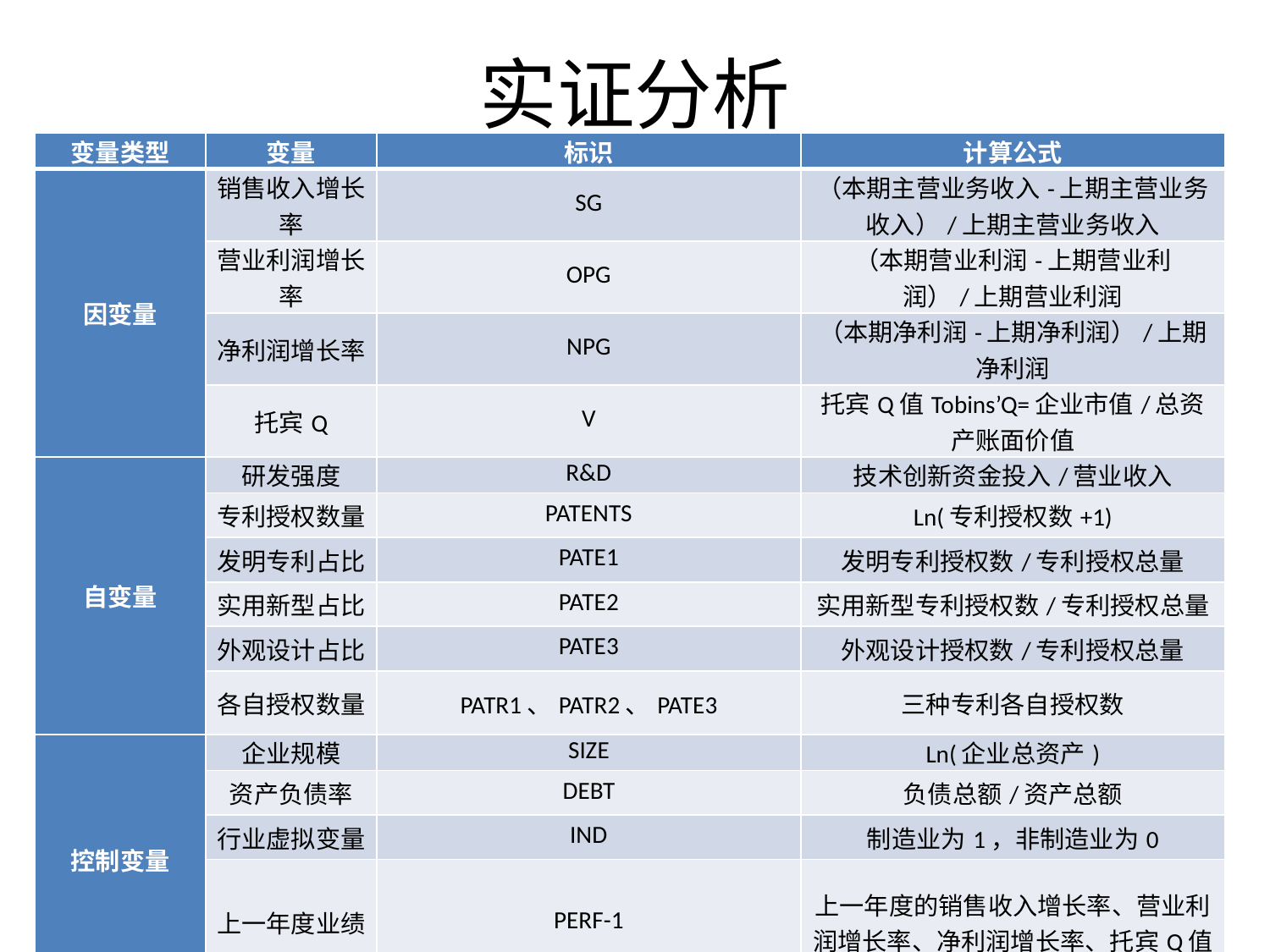

# 实证分析
| 变量类型 | 变量 | 标识 | 计算公式 |
| --- | --- | --- | --- |
| 因变量 | 销售收入增长率 | SG | （本期主营业务收入-上期主营业务收入）/上期主营业务收入 |
|  | 营业利润增长率 | OPG | （本期营业利润-上期营业利润）/上期营业利润 |
|  | 净利润增长率 | NPG | （本期净利润-上期净利润）/上期净利润 |
|  | 托宾Q | V | 托宾Q值Tobins’Q=企业市值/总资产账面价值 |
| 自变量 | 研发强度 | R&D | 技术创新资金投入/营业收入 |
|  | 专利授权数量 | PATENTS | Ln(专利授权数+1) |
|  | 发明专利占比 | PATE1 | 发明专利授权数/专利授权总量 |
|  | 实用新型占比 | PATE2 | 实用新型专利授权数/专利授权总量 |
|  | 外观设计占比 | PATE3 | 外观设计授权数/专利授权总量 |
|  | 各自授权数量 | PATR1、PATR2、PATE3 | 三种专利各自授权数 |
| 控制变量 | 企业规模 | SIZE | Ln(企业总资产) |
|  | 资产负债率 | DEBT | 负债总额/资产总额 |
|  | 行业虚拟变量 | IND | 制造业为1，非制造业为0 |
|  | 上一年度业绩 | PERF-1 | 上一年度的销售收入增长率、营业利润增长率、净利润增长率、托宾Q值 |
| 调节变量 | 政府补贴强度 | SUBS | 政府补贴/（主营业务收入+其他业务收入+营业外收入） |